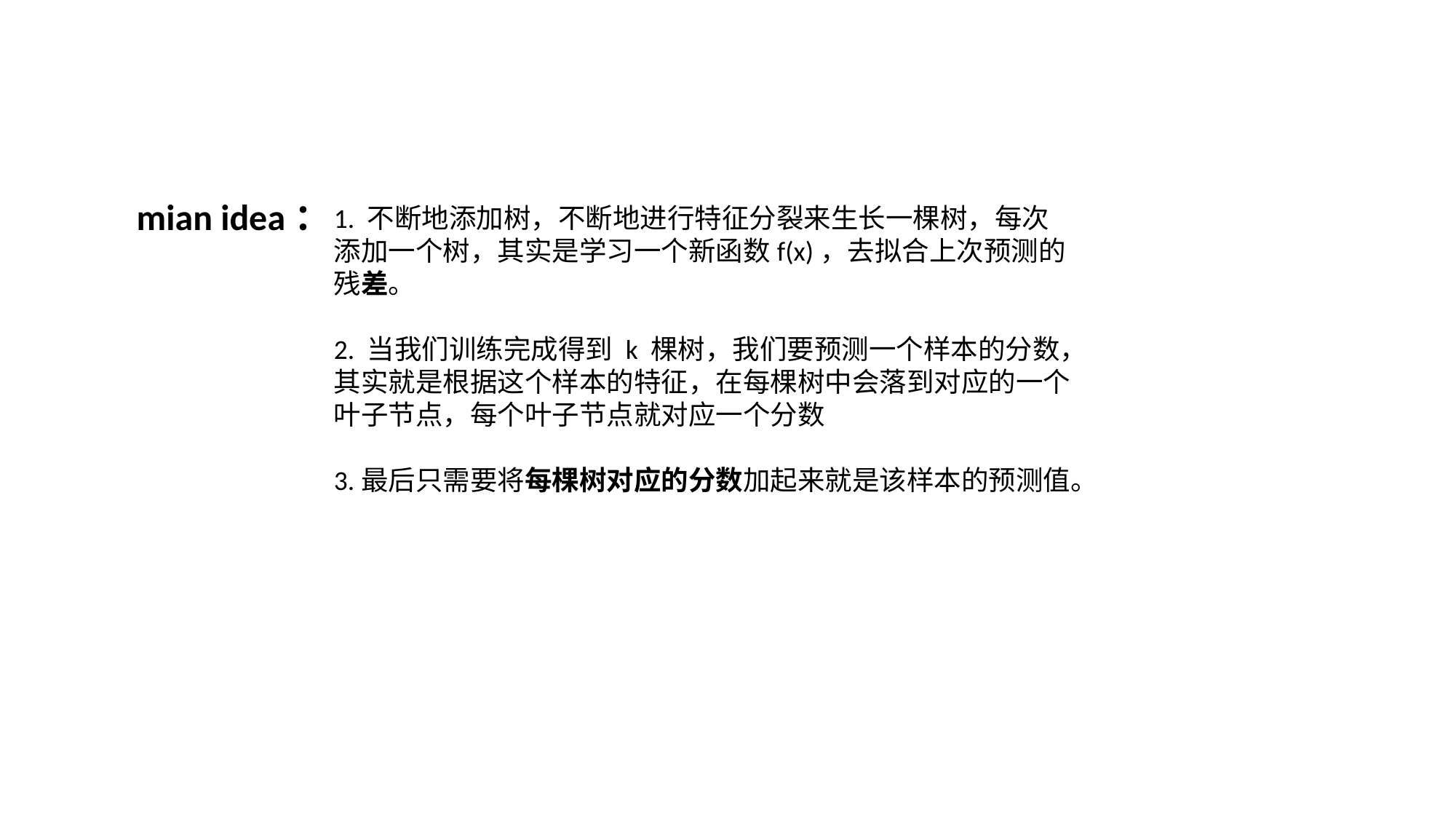

mian idea：
1. 不断地添加树，不断地进行特征分裂来生长一棵树，每次添加一个树，其实是学习一个新函数f(x)，去拟合上次预测的残差。

2. 当我们训练完成得到 k 棵树，我们要预测一个样本的分数，其实就是根据这个样本的特征，在每棵树中会落到对应的一个叶子节点，每个叶子节点就对应一个分数

3.最后只需要将每棵树对应的分数加起来就是该样本的预测值。